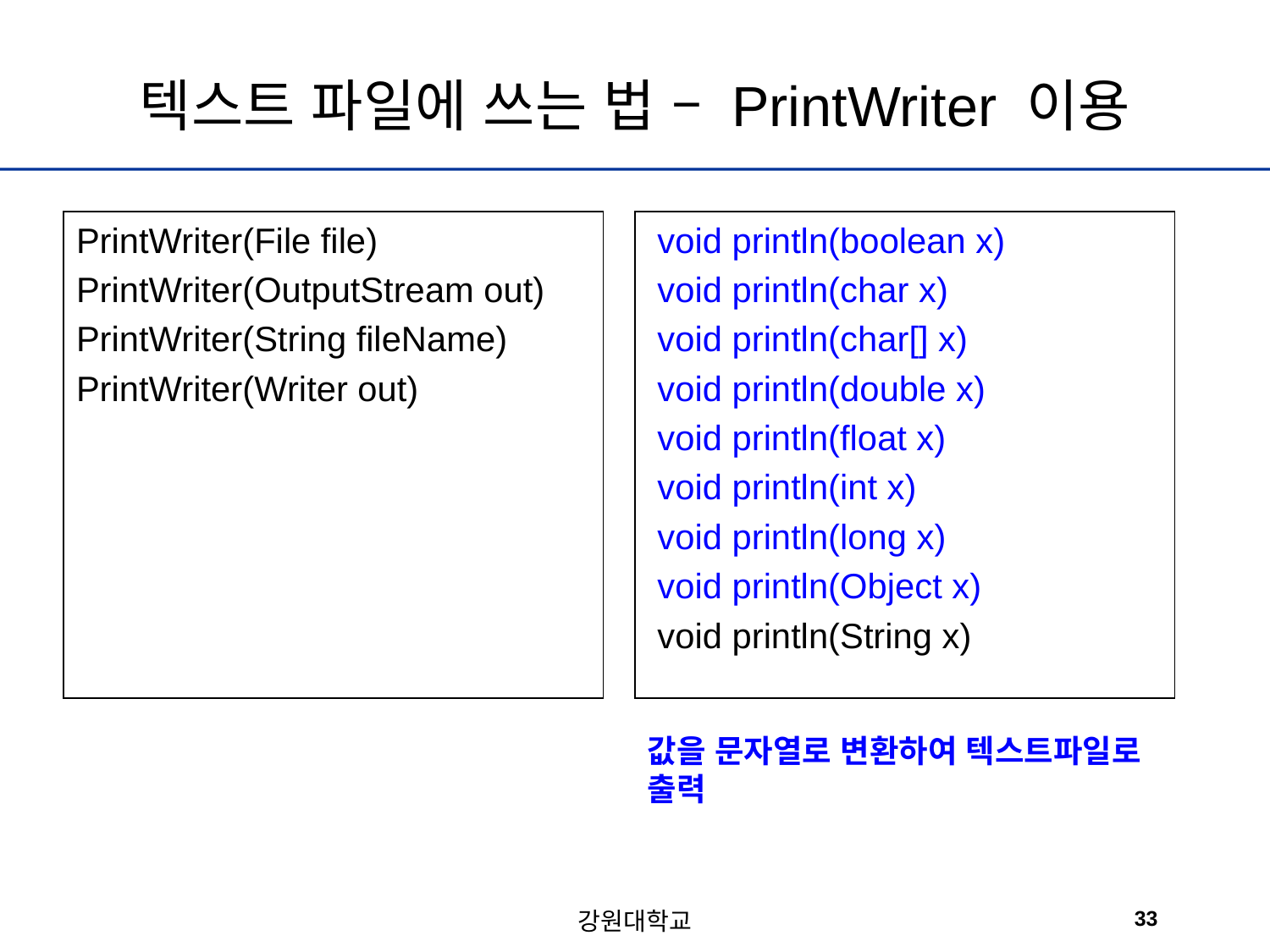

# 텍스트 파일에 쓰는 법 – PrintWriter 이용

PrintWriter(File file)
PrintWriter(OutputStream out)
PrintWriter(String fileName)
PrintWriter(Writer out)
 void println(boolean x)
 void println(char x)
 void println(char[] x)
 void println(double x)
 void println(float x)
 void println(int x)
 void println(long x)
 void println(Object x)
 void println(String x)
값을 문자열로 변환하여 텍스트파일로 출력
강원대학교